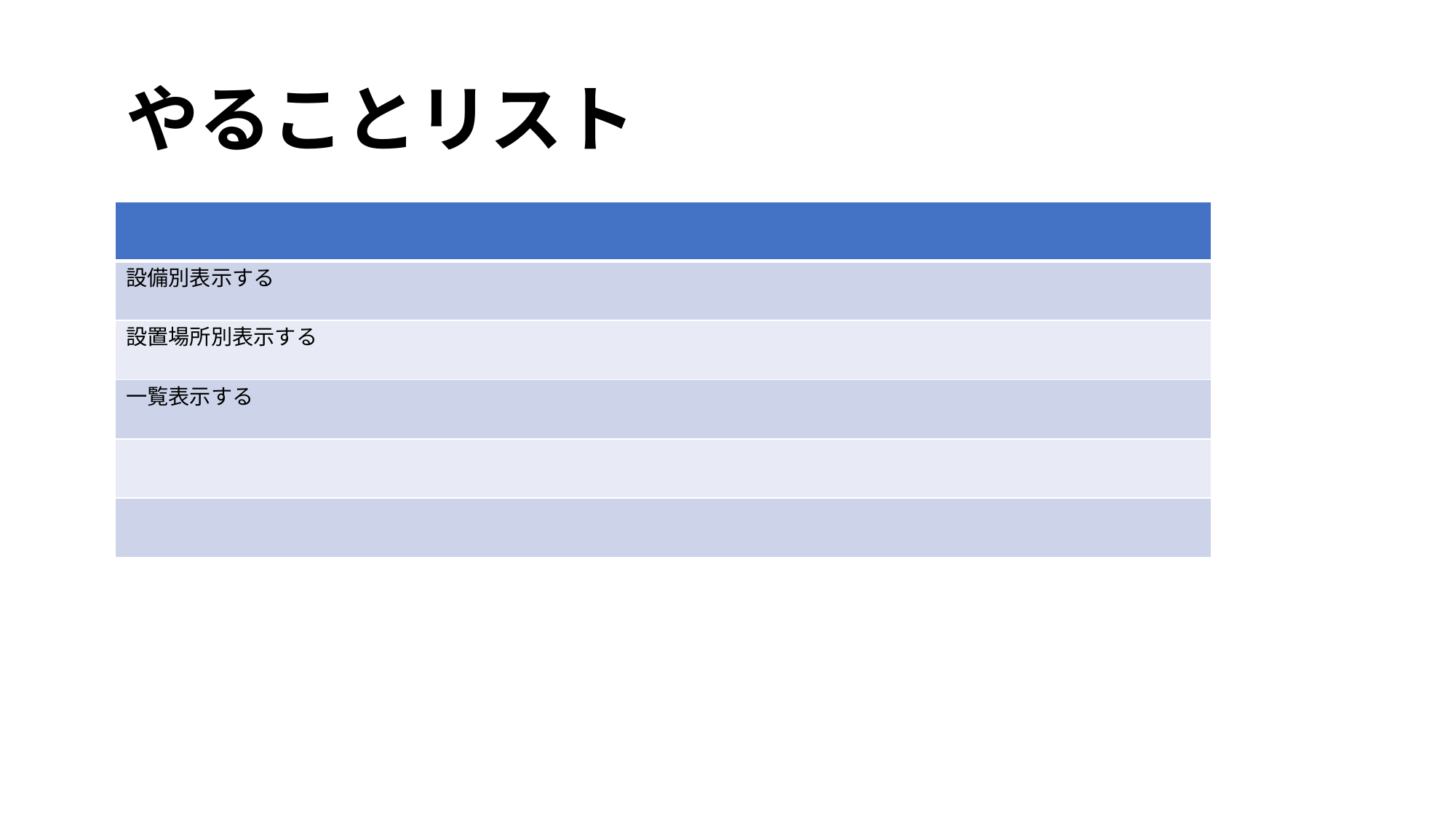

# やることリスト
|  |
| --- |
| 設備別表示する |
| 設置場所別表示する |
| 一覧表示する |
|  |
|  |